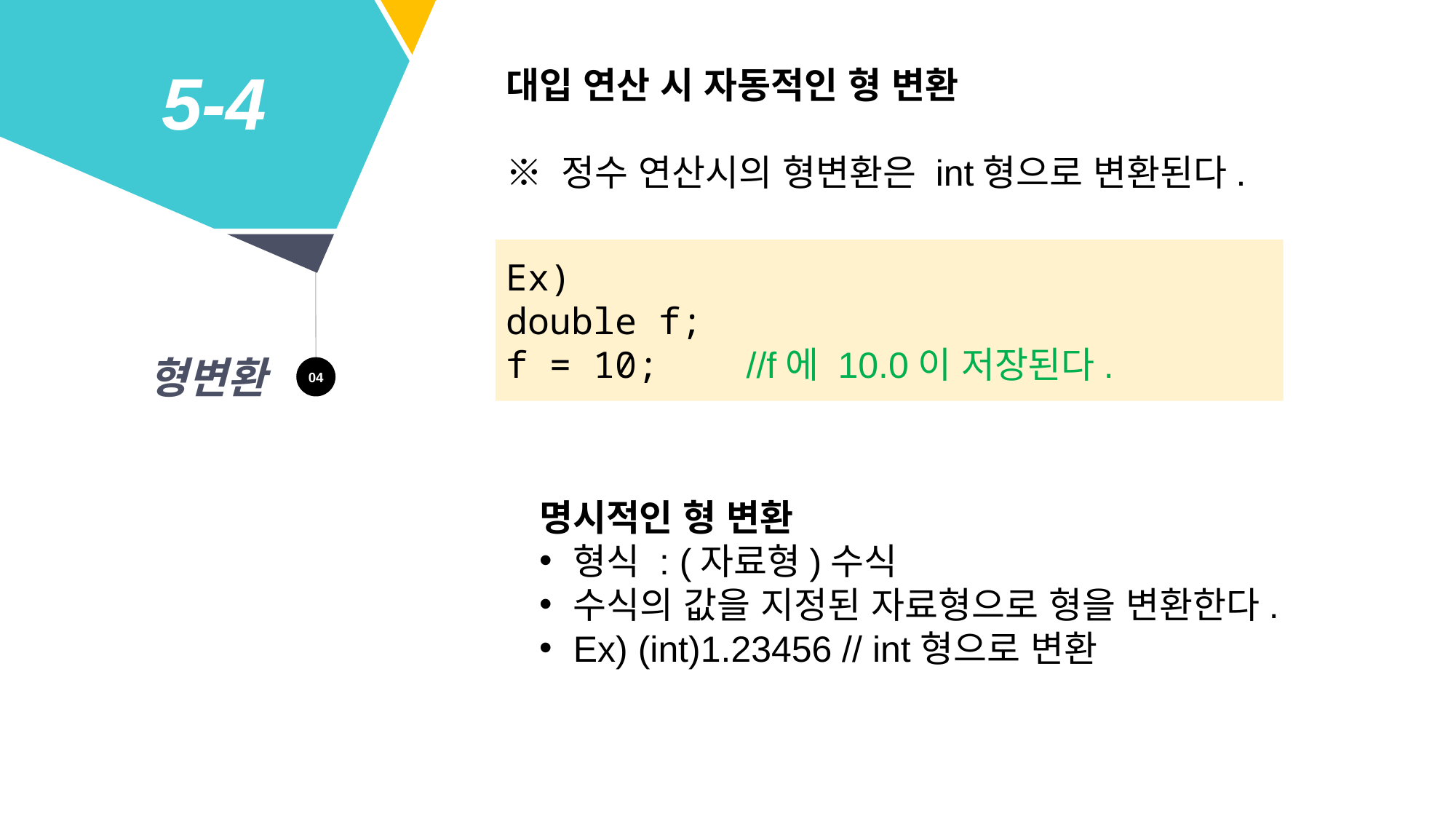

5-4
대입 연산 시 자동적인 형 변환

※ 정수 연산시의 형변환은 int형으로 변환된다.
Ex)
double f;
f = 10;    //f에 10.0이 저장된다.
형변환
04
명시적인 형 변환
형식 : (자료형)수식
수식의 값을 지정된 자료형으로 형을 변환한다.
Ex) (int)1.23456 // int형으로 변환